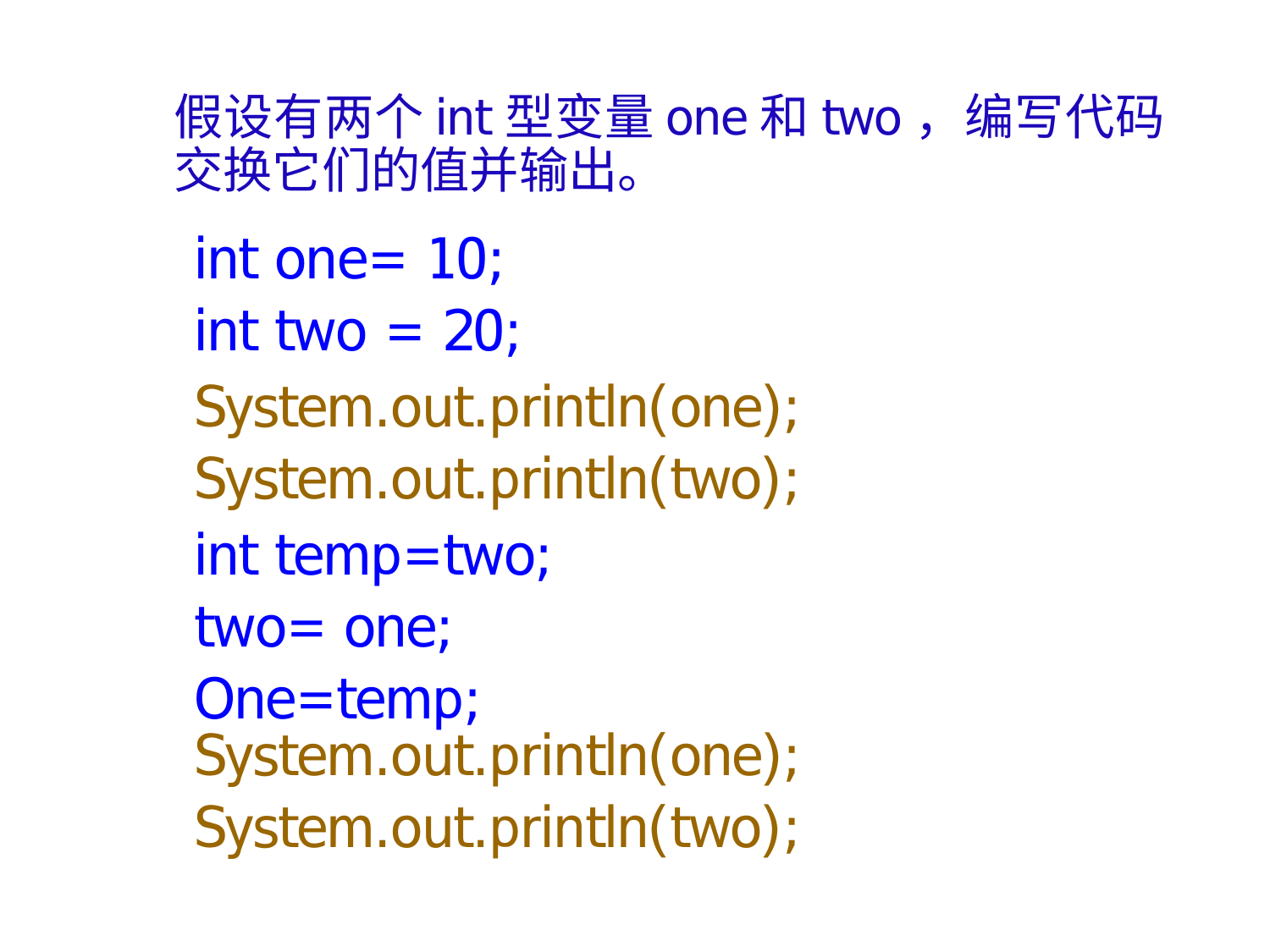

假设有两个int型变量one和two，编写代码交换它们的值并输出。
int one= 10;
int two = 20;
System.out.println(one);
System.out.println(two);
int temp=two;
two= one;
One=temp;
System.out.println(one);
System.out.println(two);